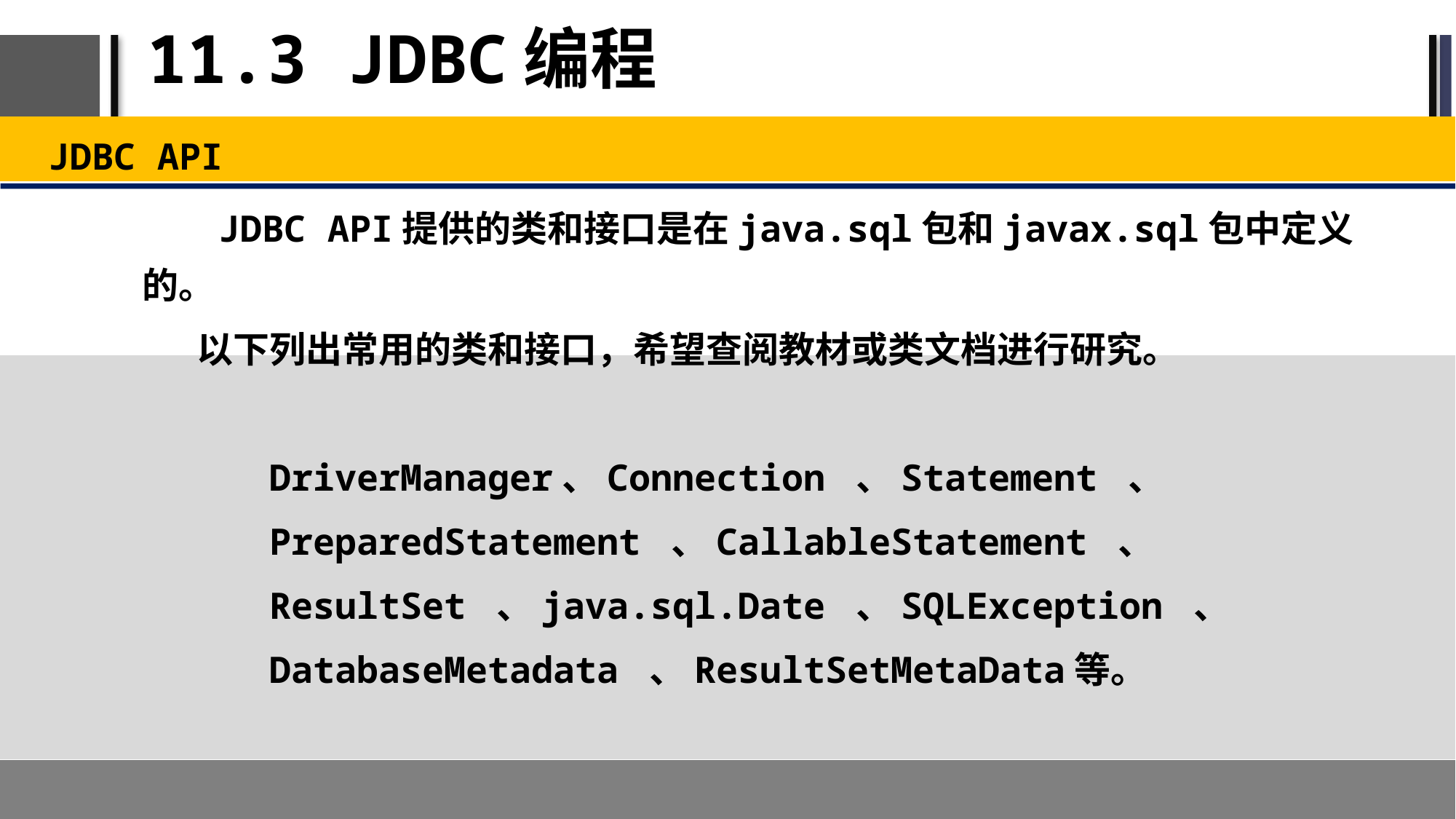

# 11.3 JDBC编程

JDBC API

 JDBC API提供的类和接口是在java.sql包和javax.sql包中定义的。
以下列出常用的类和接口，希望查阅教材或类文档进行研究。

DriverManager、Connection 、Statement 、
PreparedStatement 、CallableStatement 、
ResultSet 、java.sql.Date 、SQLException 、
DatabaseMetadata 、ResultSetMetaData等。